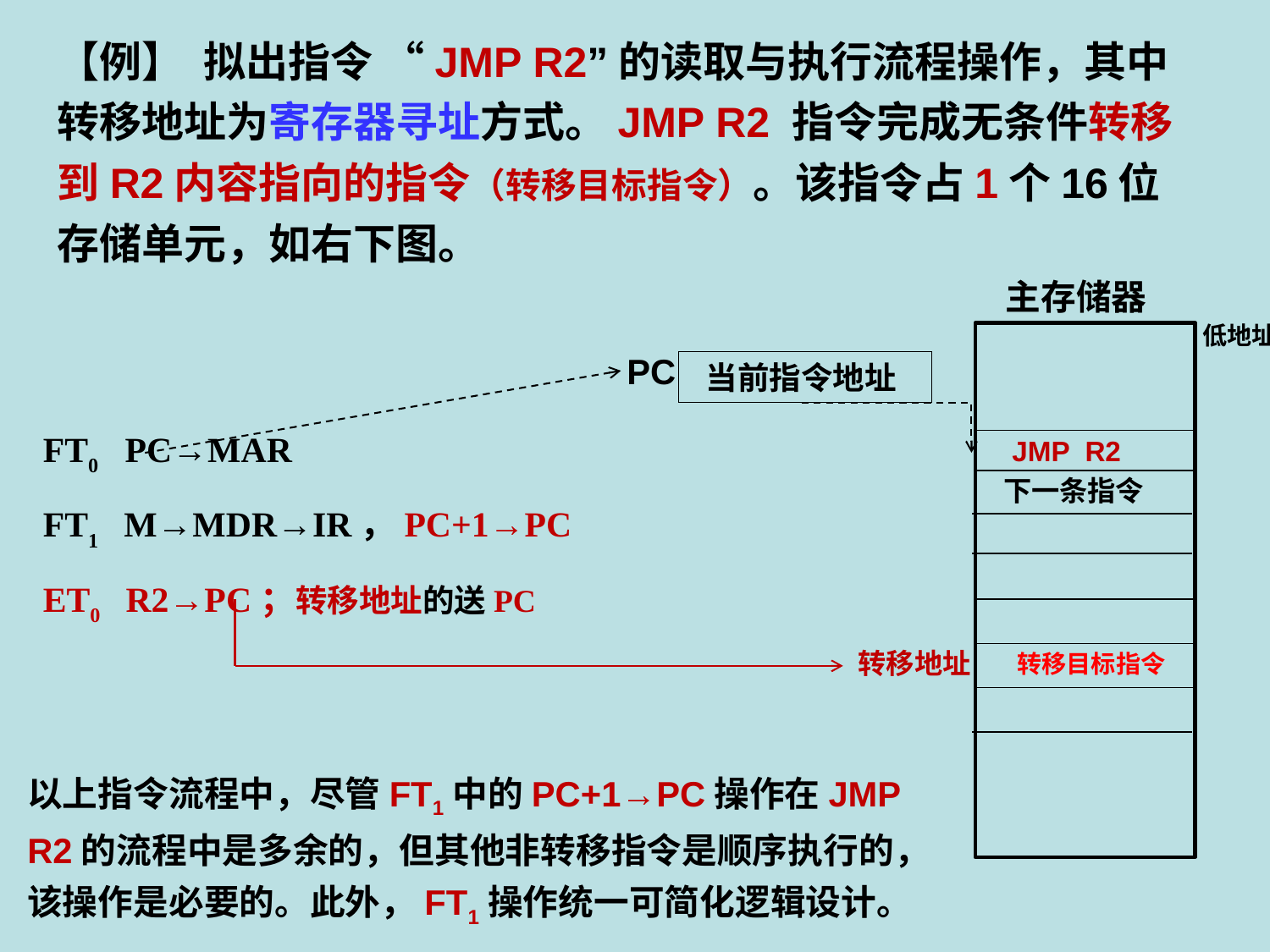

【例】  拟出指令 “JMP R2”的读取与执行流程操作，其中转移地址为寄存器寻址方式。JMP R2 指令完成无条件转移到R2内容指向的指令（转移目标指令）。该指令占1个16位存储单元，如右下图。
主存储器
低地址

PC
 当前指令地址
FT0   PC→MAR
FT1     M→MDR→IR，PC+1→PC
ET0     R2→PC；转移地址的送PC

  JMP  R2
下一条指令
   转移地址
  转移目标指令
以上指令流程中，尽管FT1中的PC+1→PC操作在JMP R2的流程中是多余的，但其他非转移指令是顺序执行的，该操作是必要的。此外，FT1操作统一可简化逻辑设计。